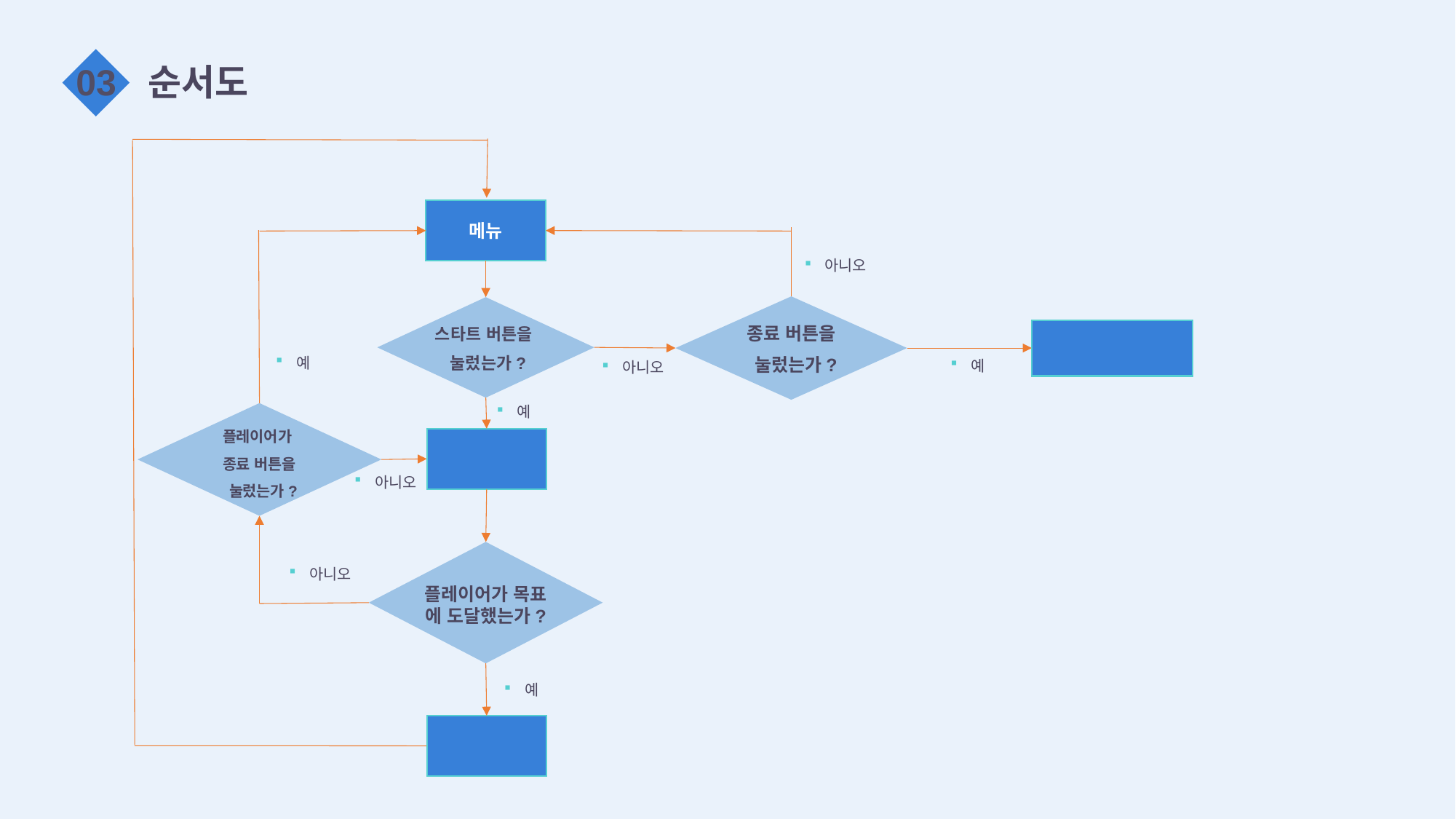

03
순서도
메뉴
아니오

종료 버튼을
 눌렀는가?

스타트 버튼을
 눌렀는가?

프로그램 종료
예
예
아니오
예

플레이어가
종료 버튼을
 눌렀는가?

인게임
아니오

플레이어가 목표 에 도달했는가?
아니오
예

클리어